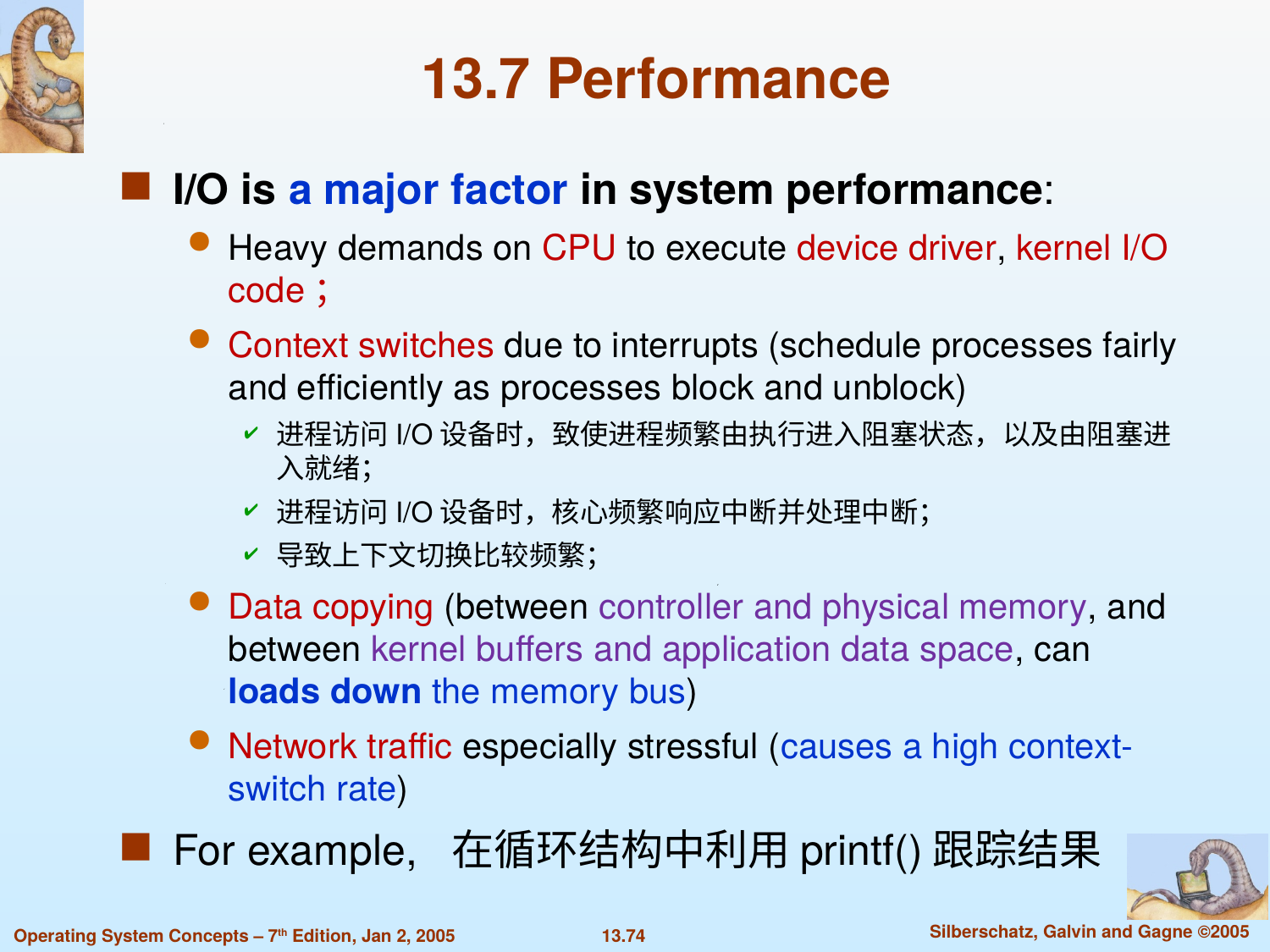

13.7 Performance
I/O is a major factor in system performance:
Heavy demands on CPU to execute device driver, kernel I/O code；
Context switches due to interrupts (schedule processes fairly and efficiently as processes block and unblock)
进程访问I/O设备时，致使进程频繁由执行进入阻塞状态，以及由阻塞进入就绪；
进程访问I/O设备时，核心频繁响应中断并处理中断；
导致上下文切换比较频繁；
Data copying (between controller and physical memory, and between kernel buffers and application data space, can loads down the memory bus)
Network traffic especially stressful (causes a high context-switch rate)
For example,  在循环结构中利用printf()跟踪结果